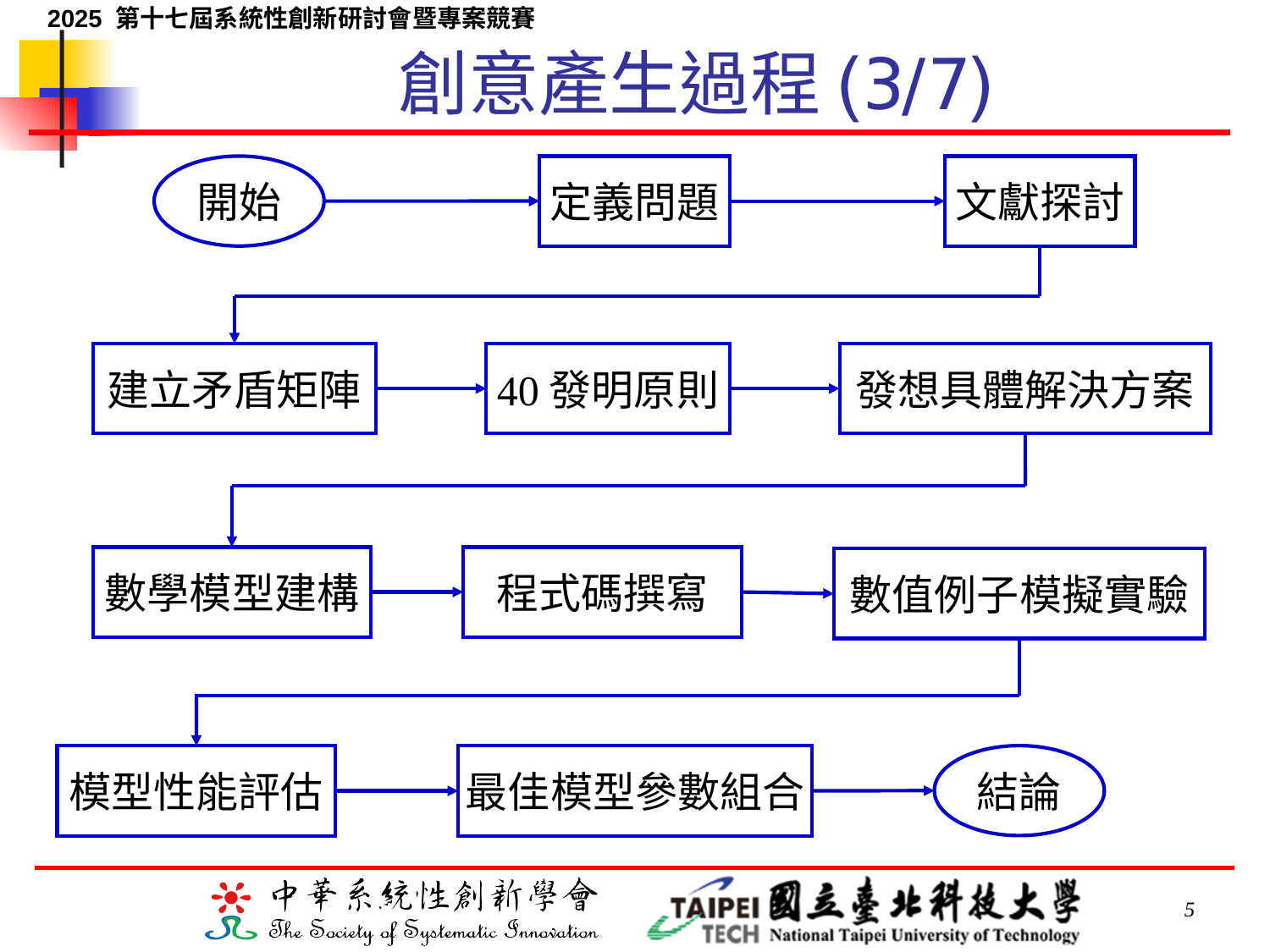

# 創意產生過程(3/7)
開始
定義問題
文獻探討
建立矛盾矩陣
40發明原則
發想具體解決方案
數學模型建構
程式碼撰寫
數值例子模擬實驗
結論
模型性能評估
最佳模型參數組合